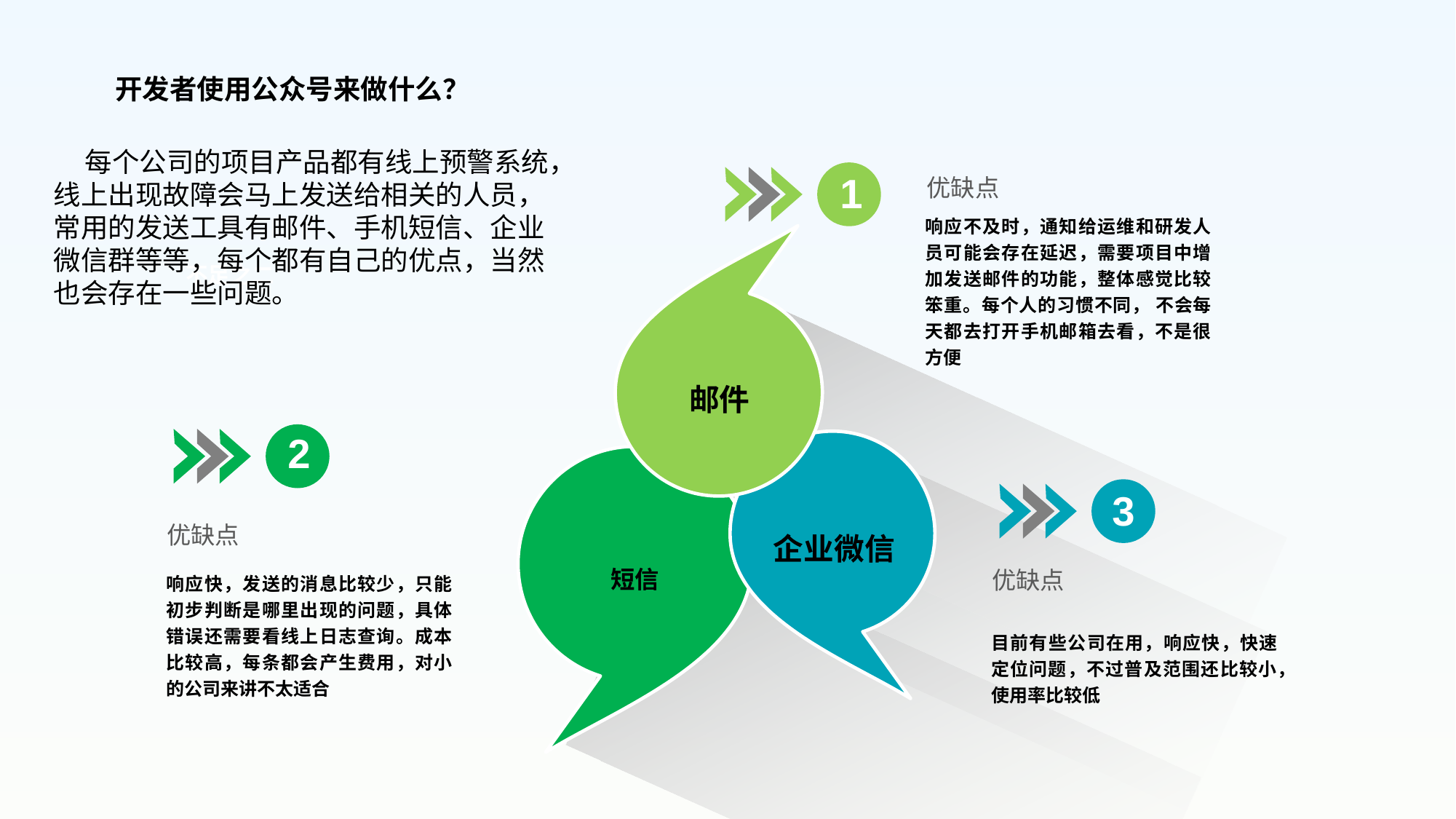

开发者使用公众号来做什么？
    每个公司的项目产品都有线上预警系统，线上出现故障会马上发送给相关的人员，常用的发送工具有邮件、手机短信、企业微信群等等，每个都有自己的优点，当然也会存在一些问题。

1

优缺点
响应不及时，通知给运维和研发人员可能会存在延迟，需要项目中增加发送邮件的功能，整体感觉比较笨重。每个人的习惯不同， 不会每天都去打开手机邮箱去看，不是很方便

邮件
不足之二

2

企业微信

短信

3

优缺点
响应快，发送的消息比较少，只能初步判断是哪里出现的问题，具体错误还需要看线上日志查询。成本比较高，每条都会产生费用，对小的公司来讲不太适合

优缺点
目前有些公司在用，响应快，快速定位问题，不过普及范围还比较小，使用率比较低